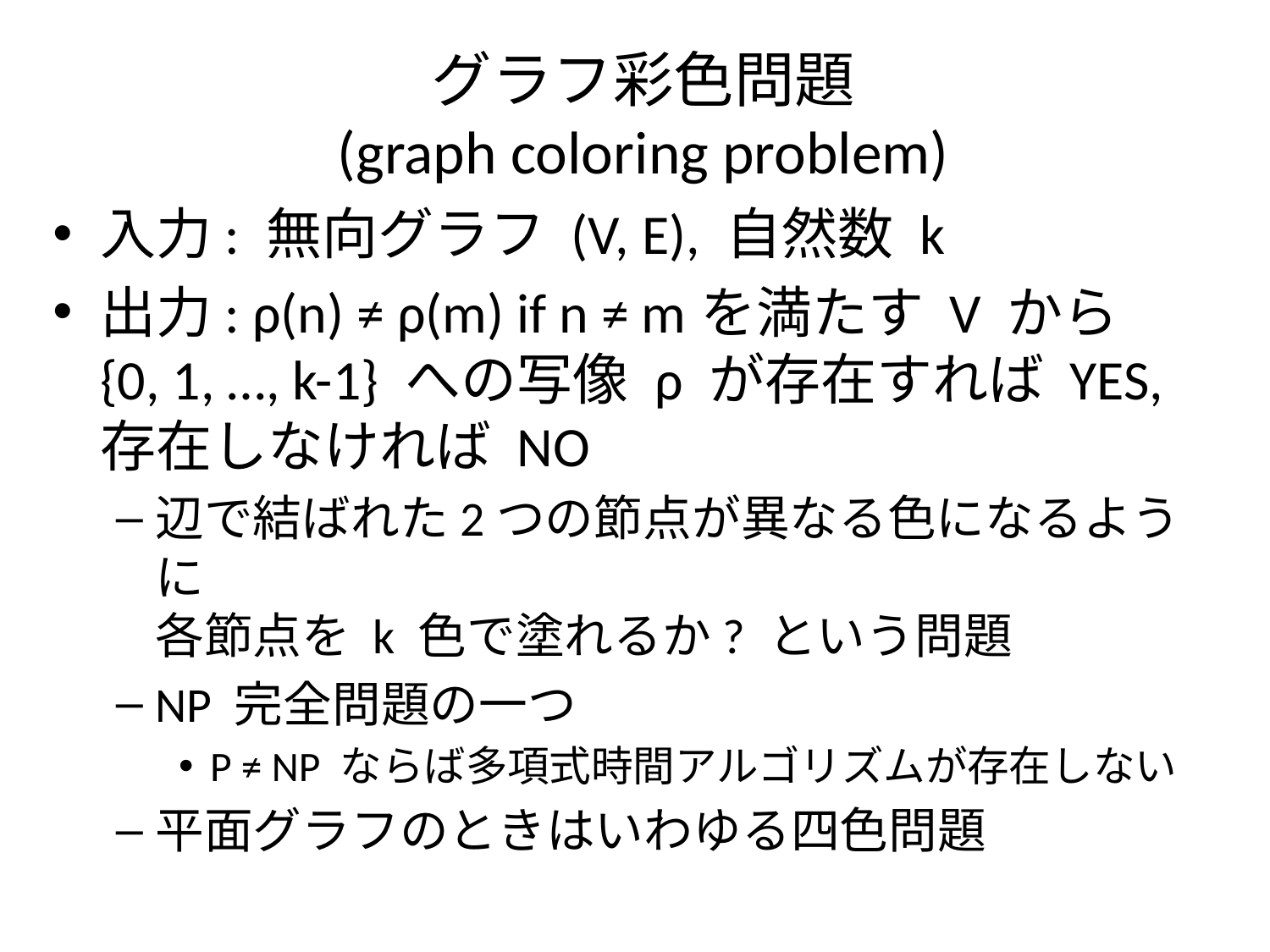

# グラフ彩色問題 (graph coloring problem)
入力: 無向グラフ (V, E), 自然数 k
出力: ρ(n) ≠ ρ(m) if n ≠ mを満たす V から
{0, 1, …, k-1} への写像 ρ が存在すれば YES,
存在しなければ NO
辺で結ばれた2つの節点が異なる色になるように
各節点を k 色で塗れるか? という問題
NP 完全問題の一つ
P ≠ NP ならば多項式時間アルゴリズムが存在しない
平面グラフのときはいわゆる四色問題